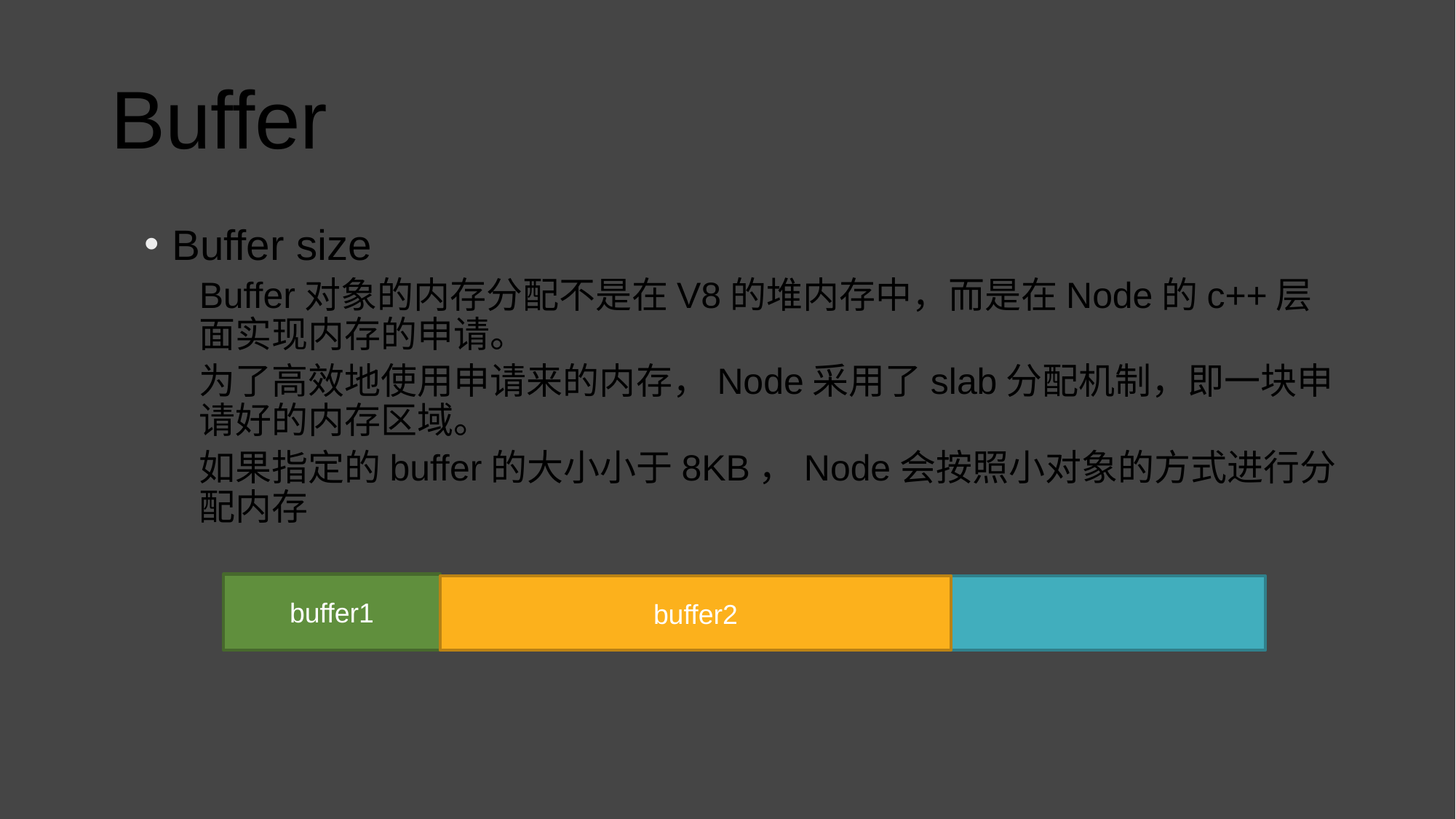

# Buffer
Buffer size
Buffer对象的内存分配不是在V8的堆内存中，而是在Node的c++层面实现内存的申请。
为了高效地使用申请来的内存，Node采用了slab分配机制，即一块申请好的内存区域。
如果指定的buffer的大小小于8KB，Node会按照小对象的方式进行分配内存
buffer1

buffer2